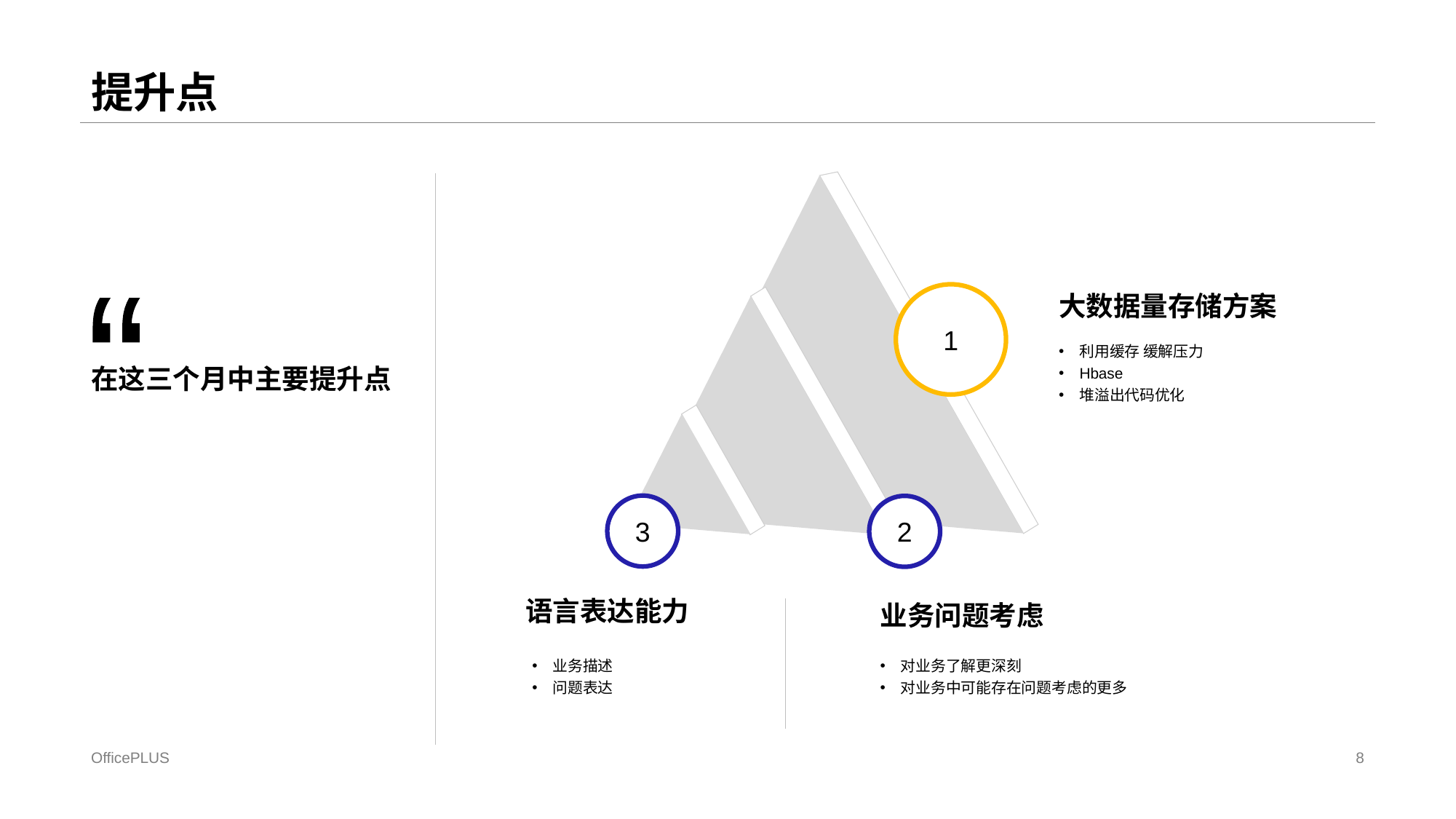

# 提升点

大数据量存储方案
1
“
利用缓存 缓解压力
Hbase
堆溢出代码优化

在这三个月中主要提升点

3
2
语言表达能力
业务问题考虑
业务描述
问题表达

对业务了解更深刻
对业务中可能存在问题考虑的更多
OfficePLUS
8